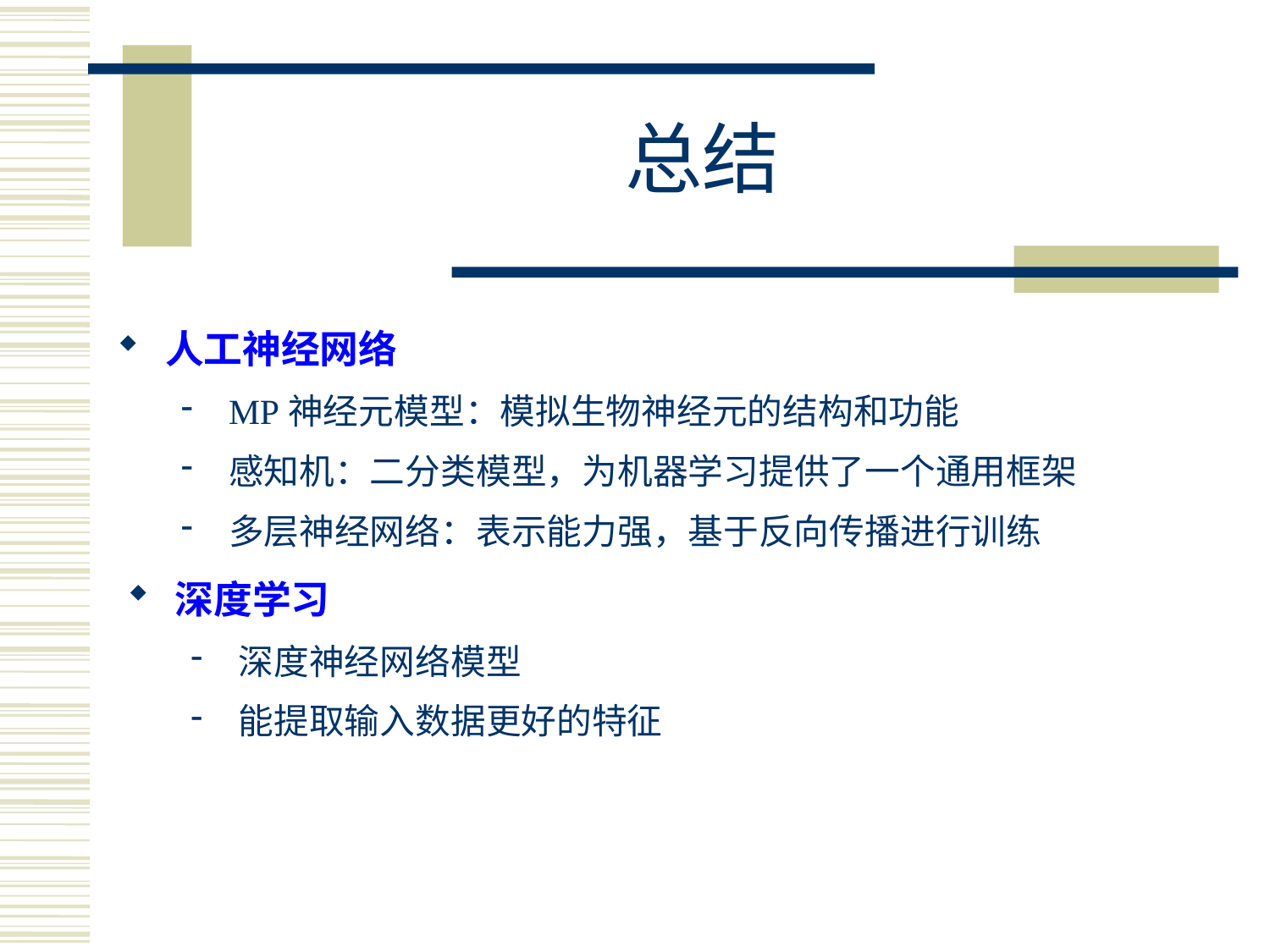

# 总结
人工神经网络
MP神经元模型：模拟生物神经元的结构和功能
感知机：二分类模型，为机器学习提供了一个通用框架
多层神经网络：表示能力强，基于反向传播进行训练
深度学习
深度神经网络模型
能提取输入数据更好的特征